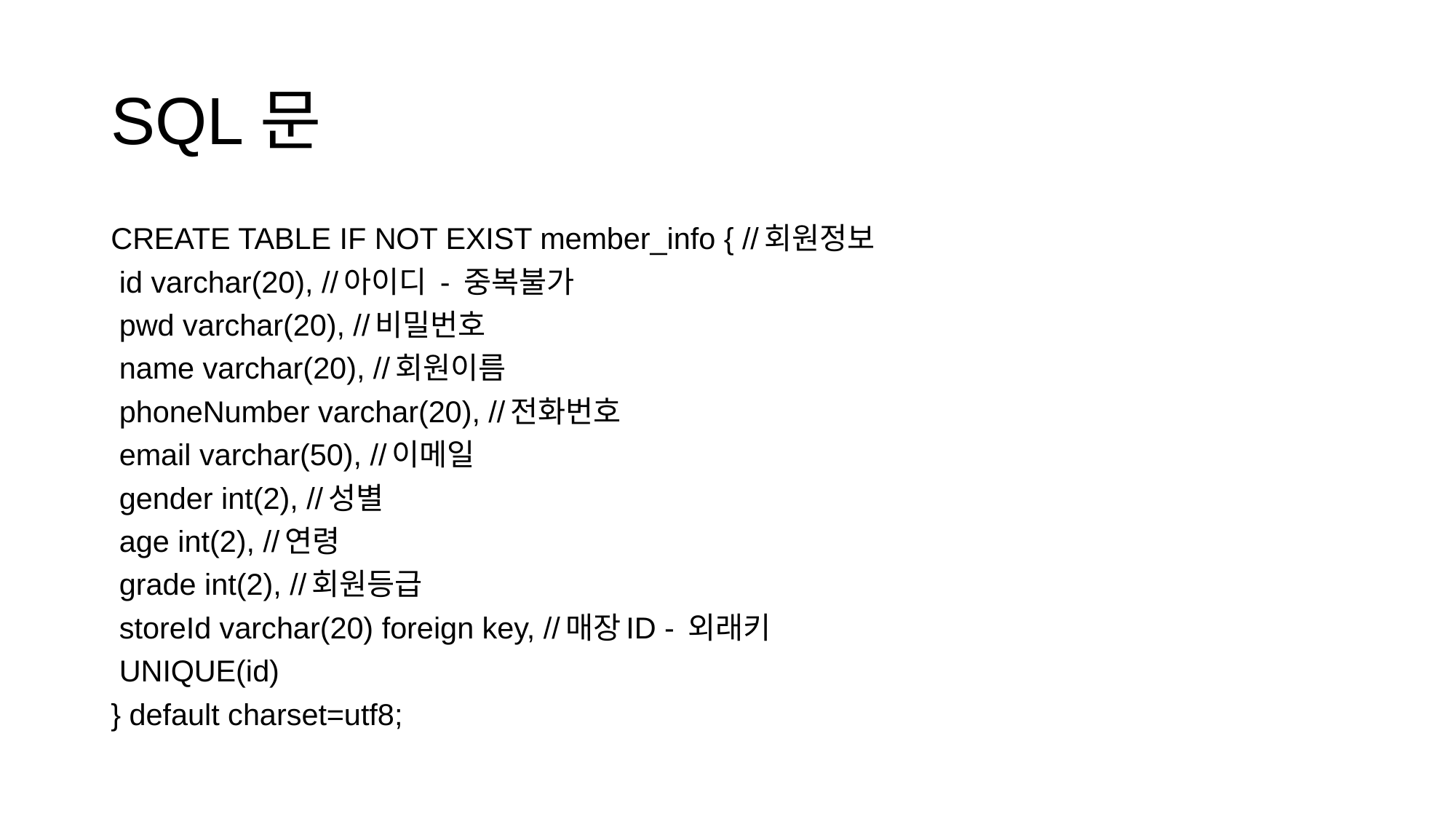

# SQL문
CREATE TABLE IF NOT EXIST member_info { //회원정보
 id varchar(20), //아이디 - 중복불가
 pwd varchar(20), //비밀번호
 name varchar(20), //회원이름
 phoneNumber varchar(20), //전화번호
 email varchar(50), //이메일
 gender int(2), //성별
 age int(2), //연령
 grade int(2), //회원등급
 storeId varchar(20) foreign key, //매장ID - 외래키
 UNIQUE(id)
} default charset=utf8;